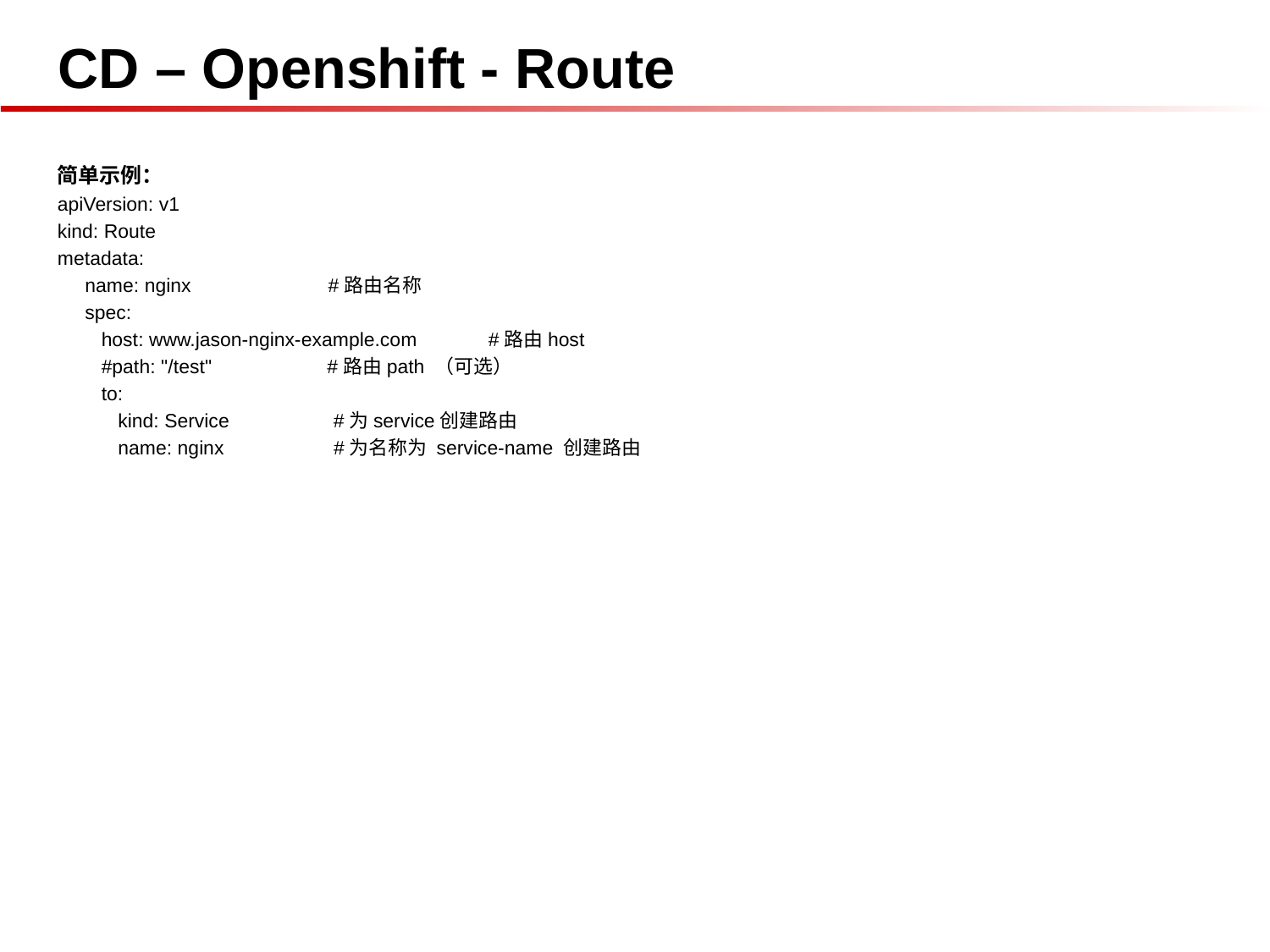

# CD – Openshift - Route
简单示例：
apiVersion: v1
kind: Route
metadata:
     name: nginx                         #路由名称
     spec:
        host: www.jason-nginx-example.com             #路由host
        #path: "/test"                     #路由path （可选）
        to:
           kind: Service                   #为service创建路由
           name: nginx                    #为名称为 service-name 创建路由